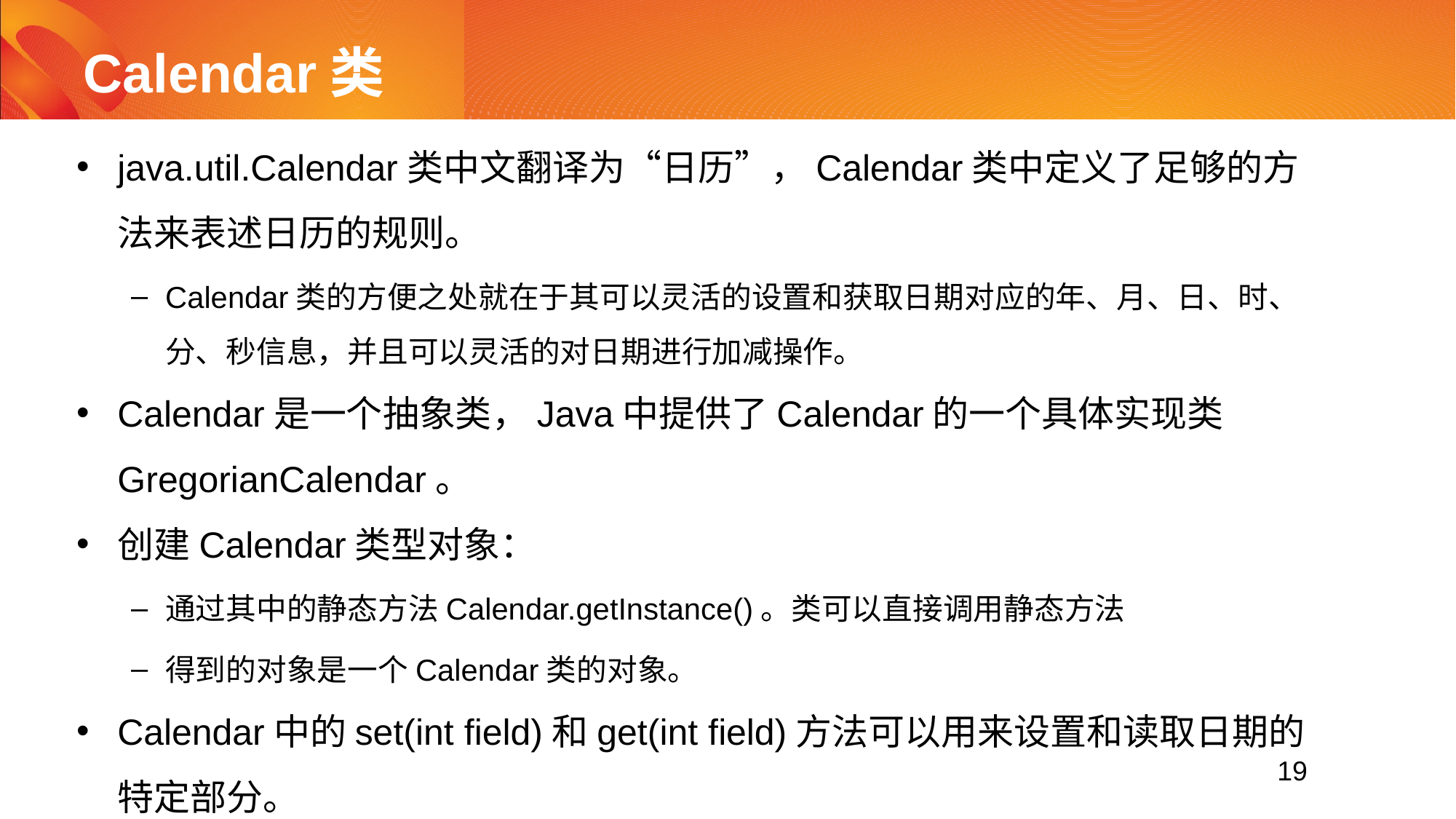

# Calendar类
java.util.Calendar类中文翻译为“日历”，Calendar类中定义了足够的方法来表述日历的规则。
Calendar类的方便之处就在于其可以灵活的设置和获取日期对应的年、月、日、时、分、秒信息，并且可以灵活的对日期进行加减操作。
Calendar是一个抽象类，Java中提供了Calendar的一个具体实现类GregorianCalendar。
创建Calendar类型对象：
通过其中的静态方法Calendar.getInstance()。类可以直接调用静态方法
得到的对象是一个Calendar类的对象。
Calendar中的set(int field)和get(int field)方法可以用来设置和读取日期的特定部分。